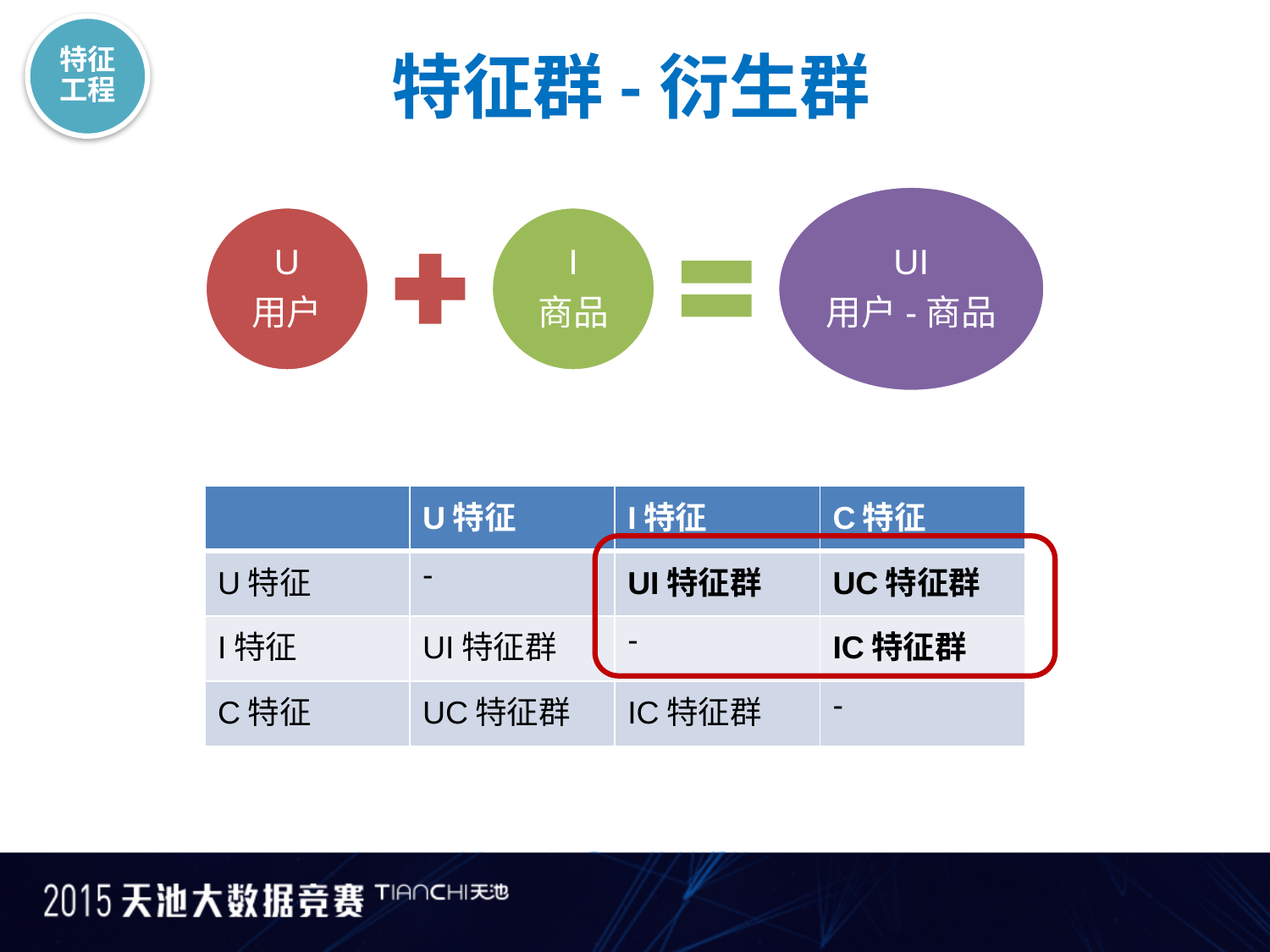

特征工程
特征群-衍生群
U
用户

I
商品

UI
用户-商品
|  | U特征 | I特征 | C特征 |
| --- | --- | --- | --- |
| U特征 | - | UI特征群 | UC特征群 |
| I特征 | UI特征群 | - | IC特征群 |
| C特征 | UC特征群 | IC特征群 | - |